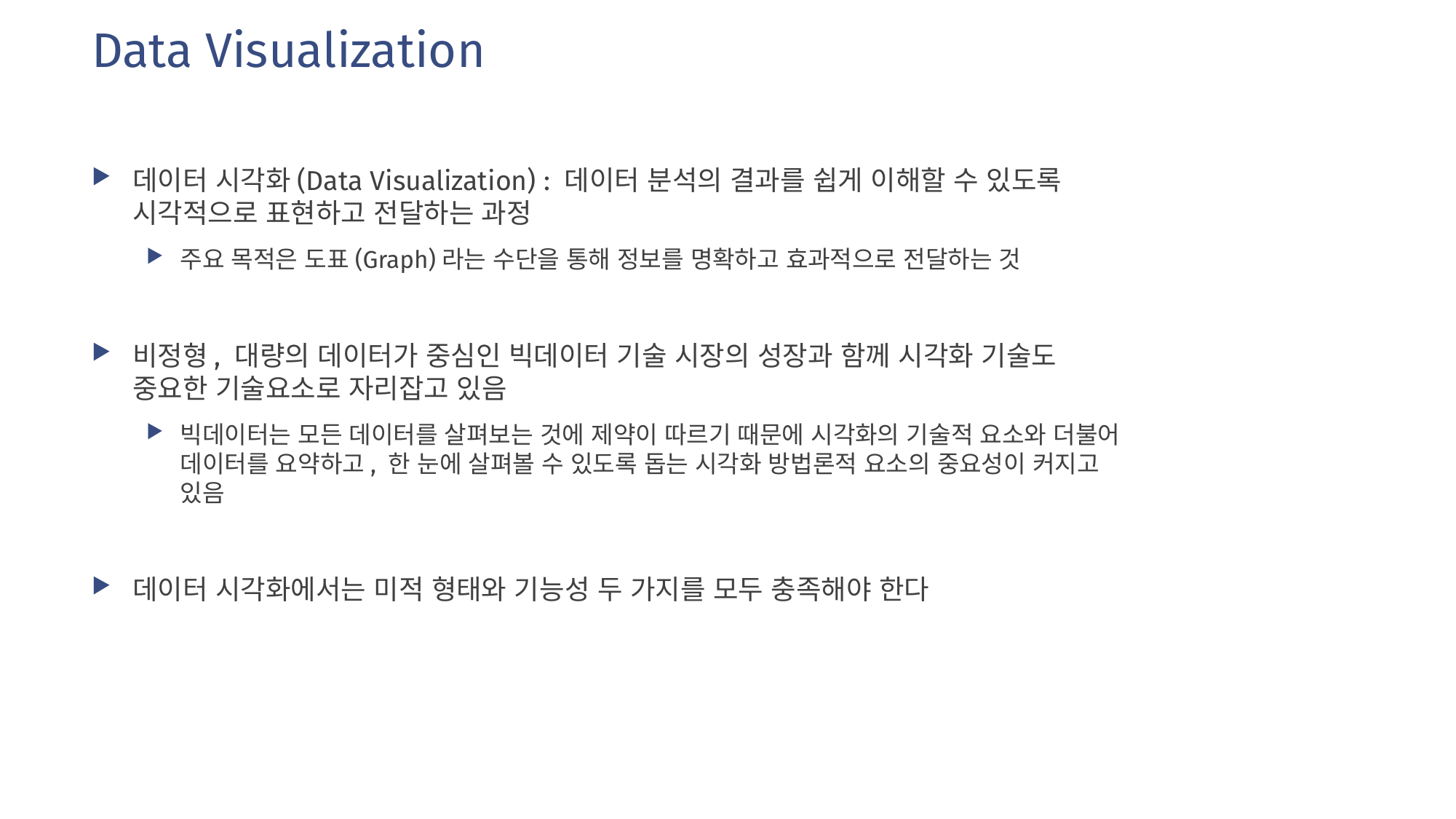

# Data Visualization
데이터 시각화(Data Visualization) : 데이터 분석의 결과를 쉽게 이해할 수 있도록 시각적으로 표현하고 전달하는 과정
주요 목적은 도표(Graph)라는 수단을 통해 정보를 명확하고 효과적으로 전달하는 것

비정형, 대량의 데이터가 중심인 빅데이터 기술 시장의 성장과 함께 시각화 기술도 중요한 기술요소로 자리잡고 있음
빅데이터는 모든 데이터를 살펴보는 것에 제약이 따르기 때문에 시각화의 기술적 요소와 더불어 데이터를 요약하고, 한 눈에 살펴볼 수 있도록 돕는 시각화 방법론적 요소의 중요성이 커지고 있음

데이터 시각화에서는 미적 형태와 기능성 두 가지를 모두 충족해야 한다